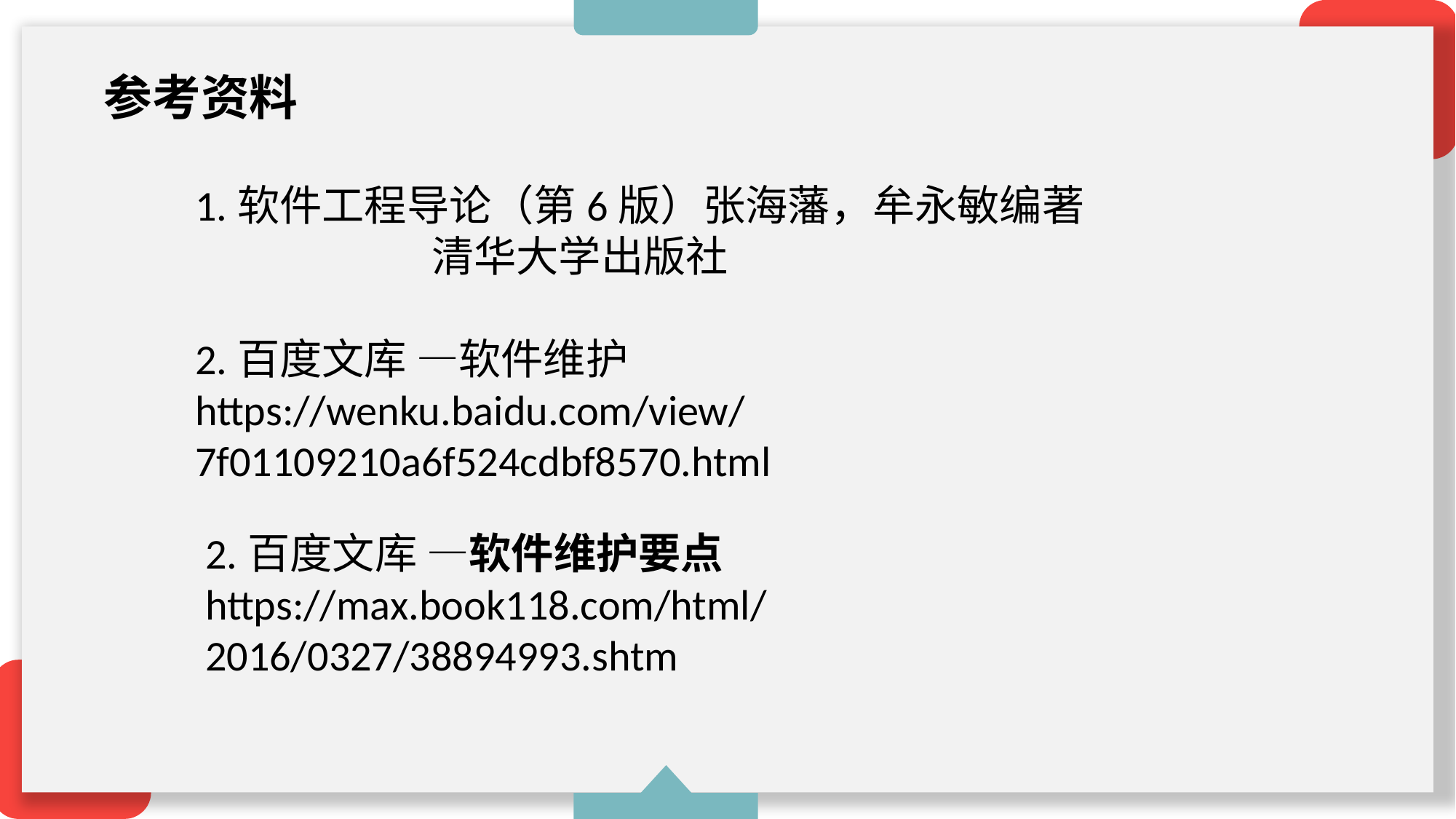

参考资料
1.软件工程导论（第6版）张海藩，牟永敏编著                                    清华大学出版社
2.百度文库 —软件维护
https://wenku.baidu.com/view/7f01109210a6f524cdbf8570.html
2.百度文库 —软件维护要点
https://max.book118.com/html/2016/0327/38894993.shtm